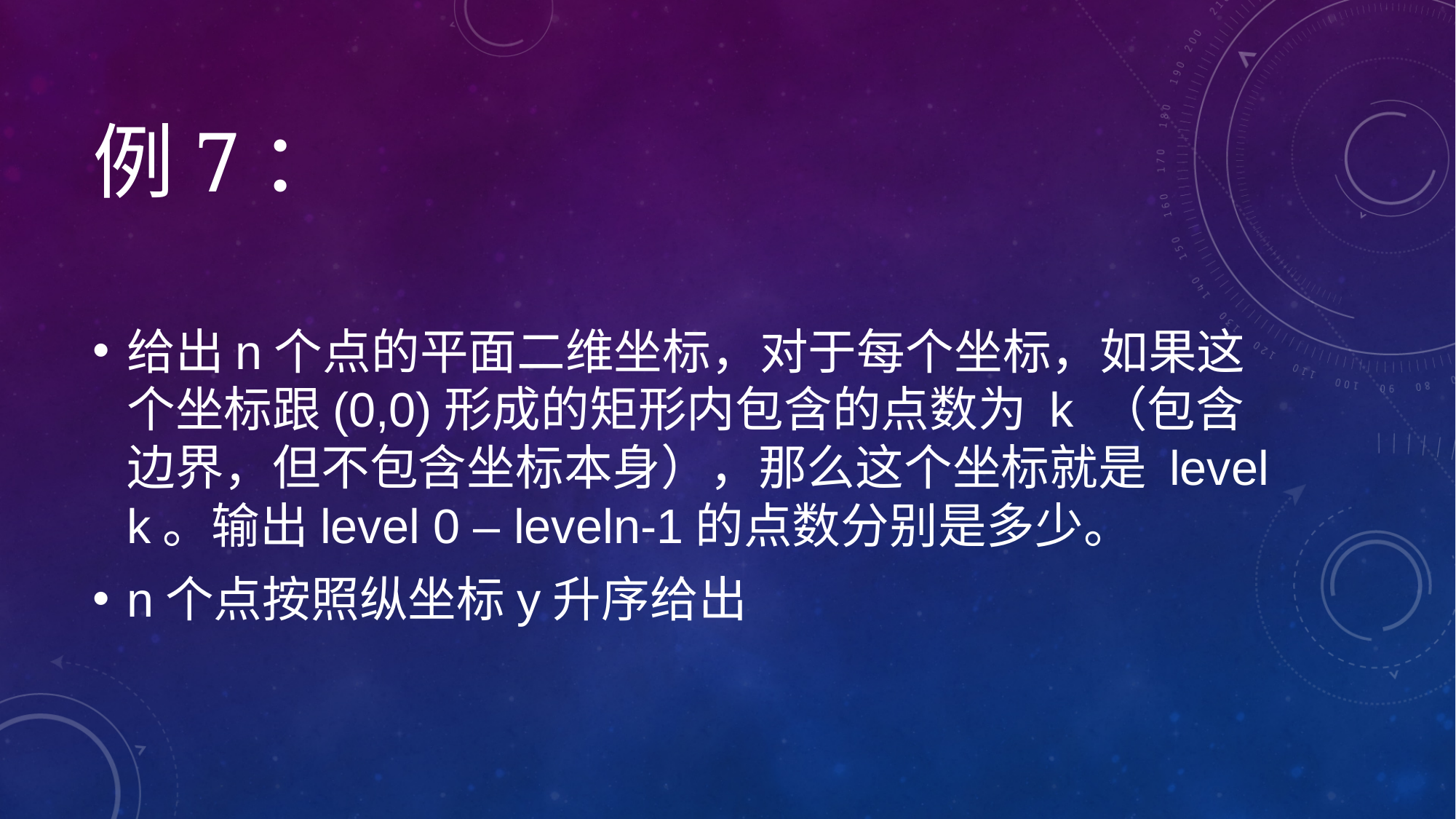

# 例7：
给出n个点的平面二维坐标，对于每个坐标，如果这个坐标跟(0,0)形成的矩形内包含的点数为 k （包含边界，但不包含坐标本身），那么这个坐标就是 level k。输出level 0 – leveln-1的点数分别是多少。
n个点按照纵坐标y升序给出